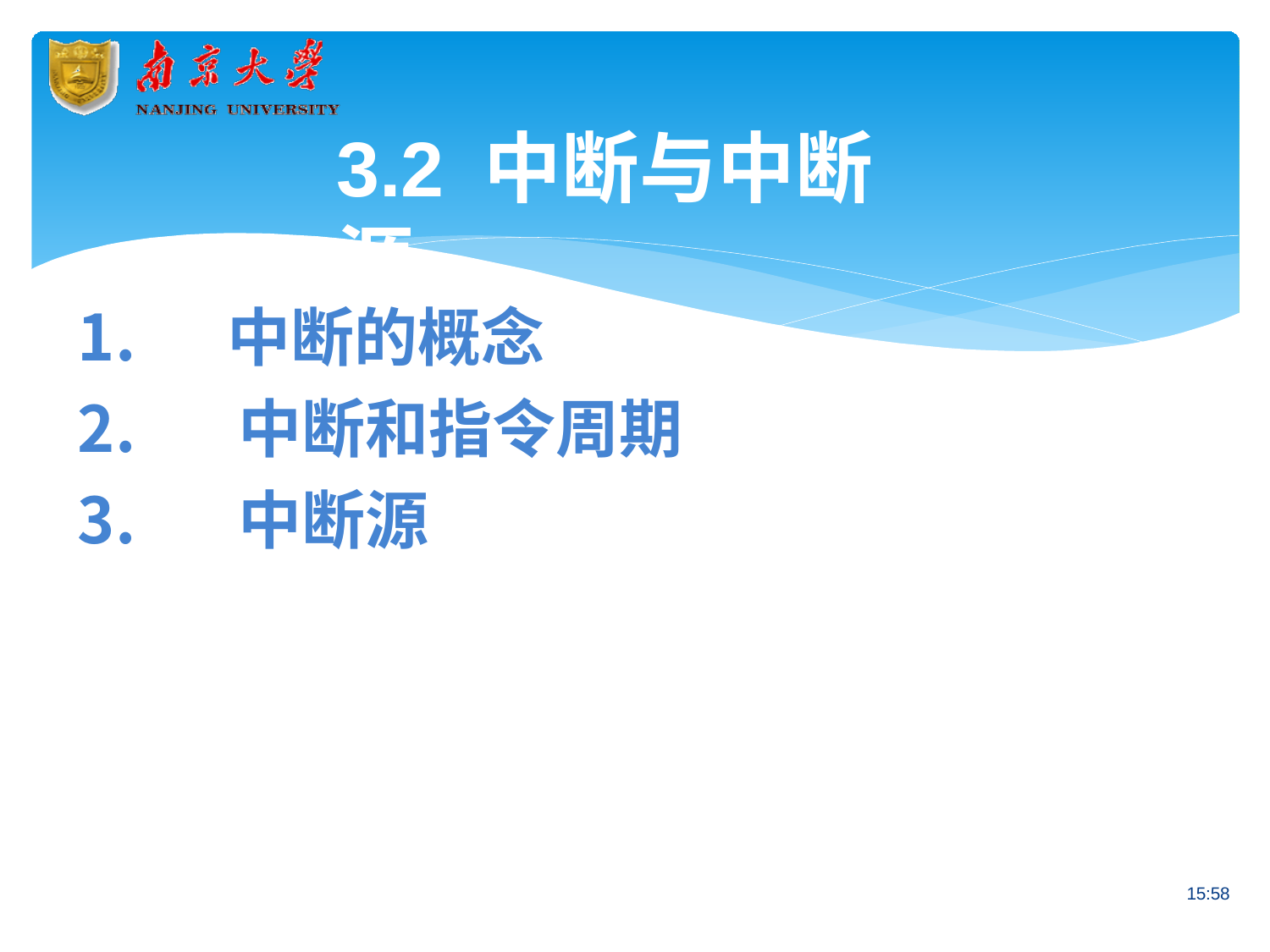

# 3.2 中断与中断源
中断的概念
中断和指令周期
中断源
15:58